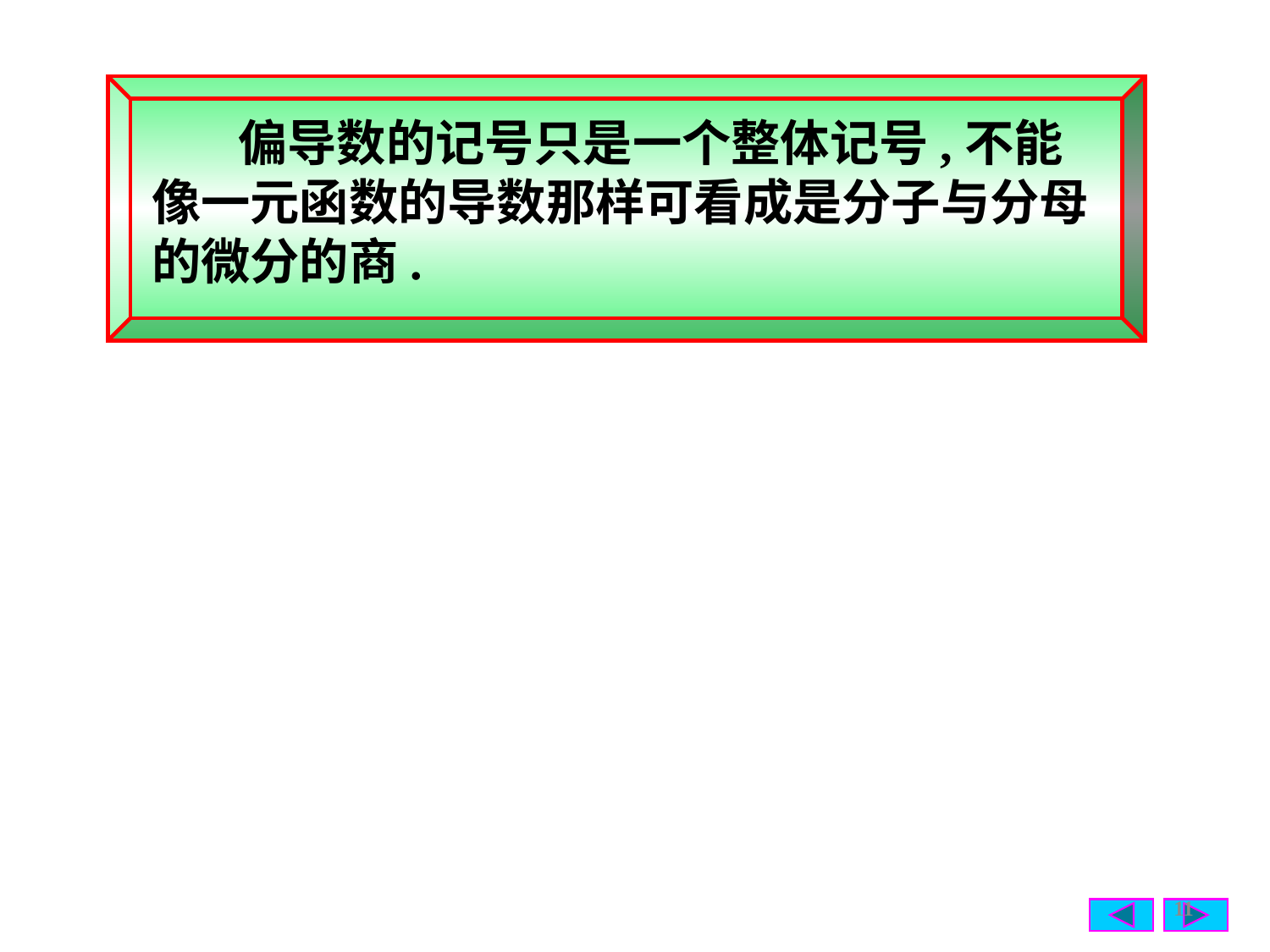

偏导数的记号只是一个整体记号,不能像一元函数的导数那样可看成是分子与分母的微分的商.
11